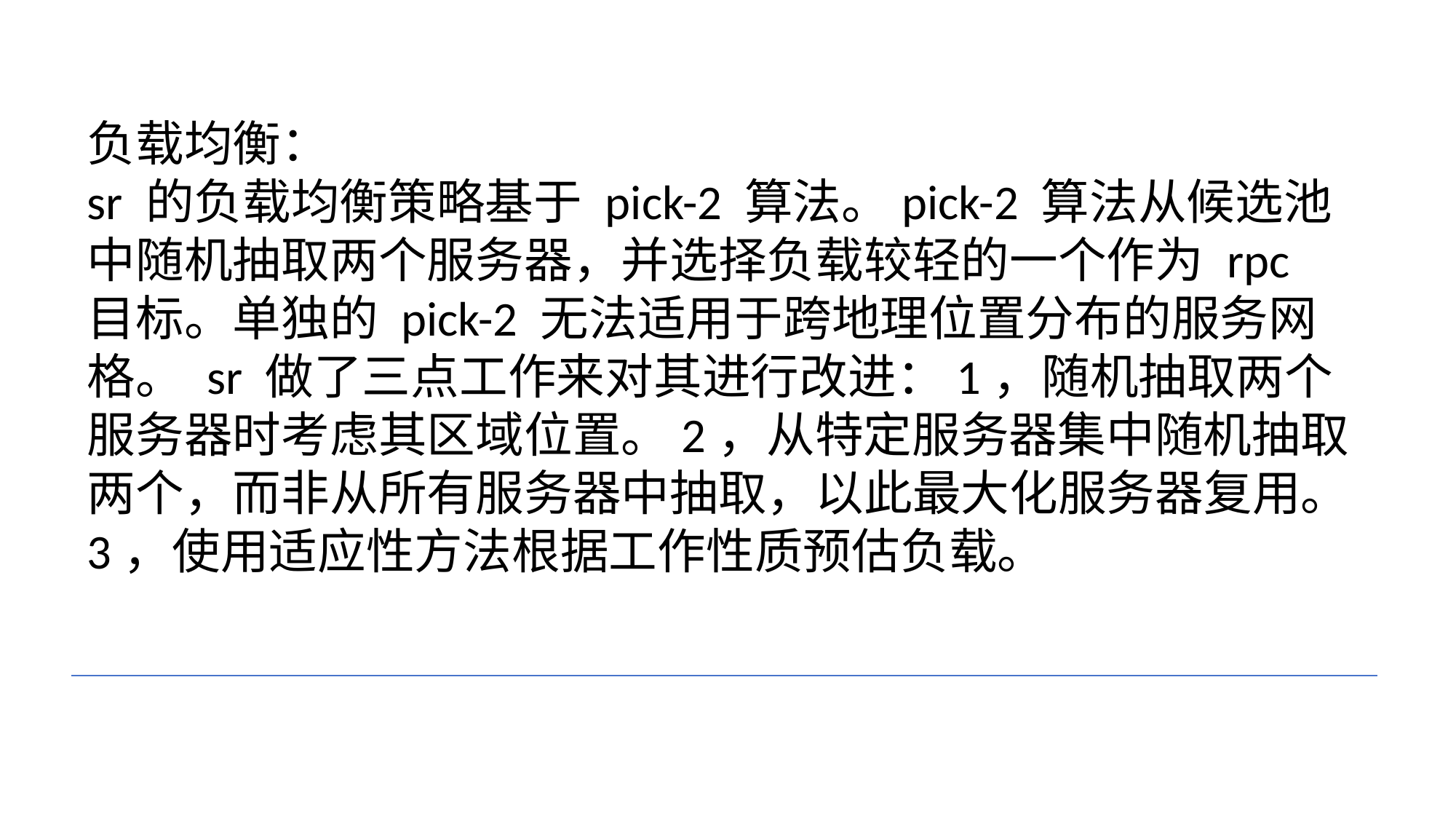

负载均衡：
sr 的负载均衡策略基于 pick-2 算法。pick-2 算法从候选池中随机抽取两个服务器，并选择负载较轻的一个作为 rpc 目标。单独的 pick-2 无法适用于跨地理位置分布的服务网格。 sr 做了三点工作来对其进行改进：1，随机抽取两个服务器时考虑其区域位置。2，从特定服务器集中随机抽取两个，而非从所有服务器中抽取，以此最大化服务器复用。3，使用适应性方法根据工作性质预估负载。